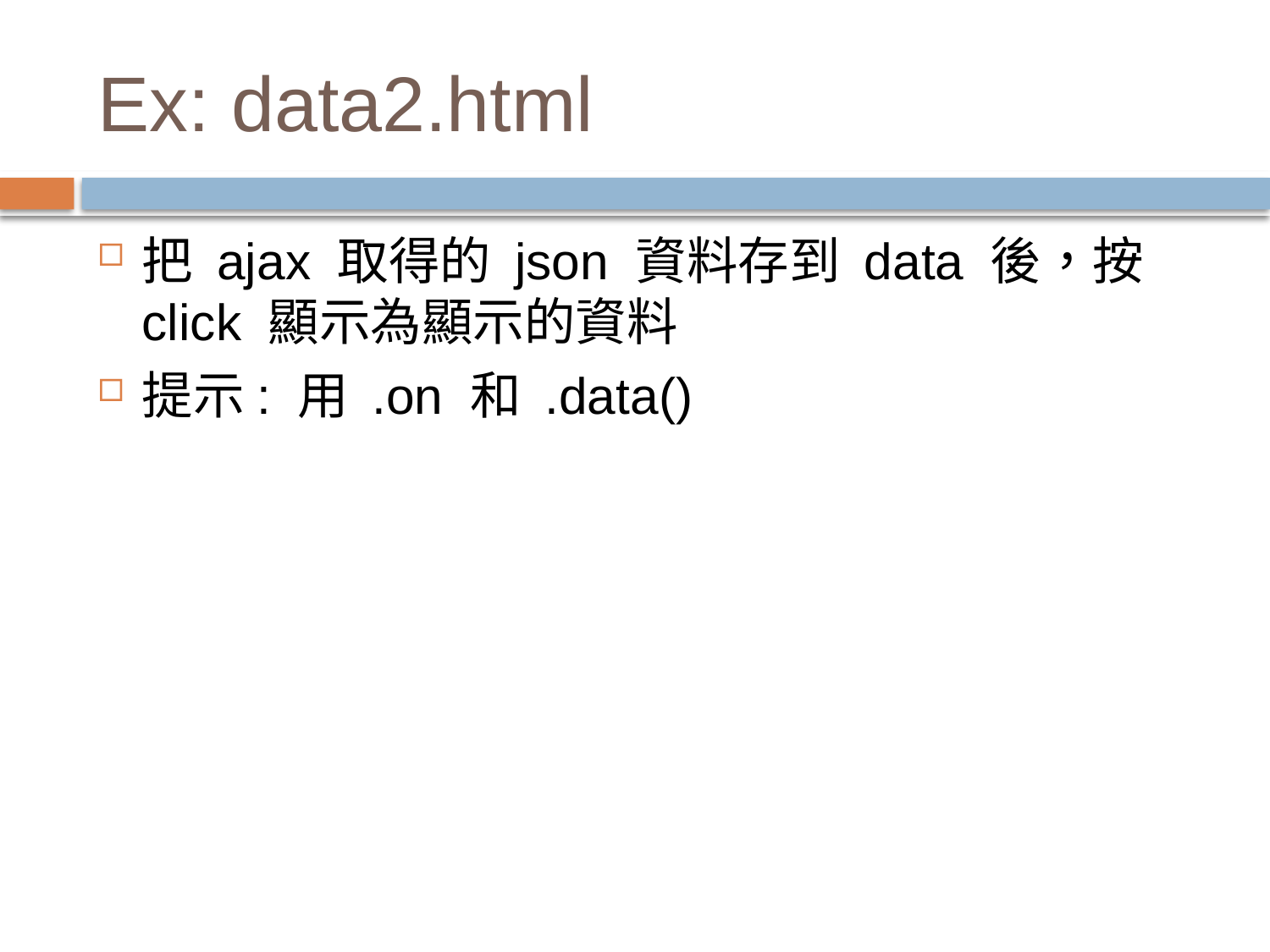

# Ex: data2.html
把 ajax 取得的 json 資料存到 data 後，按 click 顯示為顯示的資料
提示: 用 .on 和 .data()